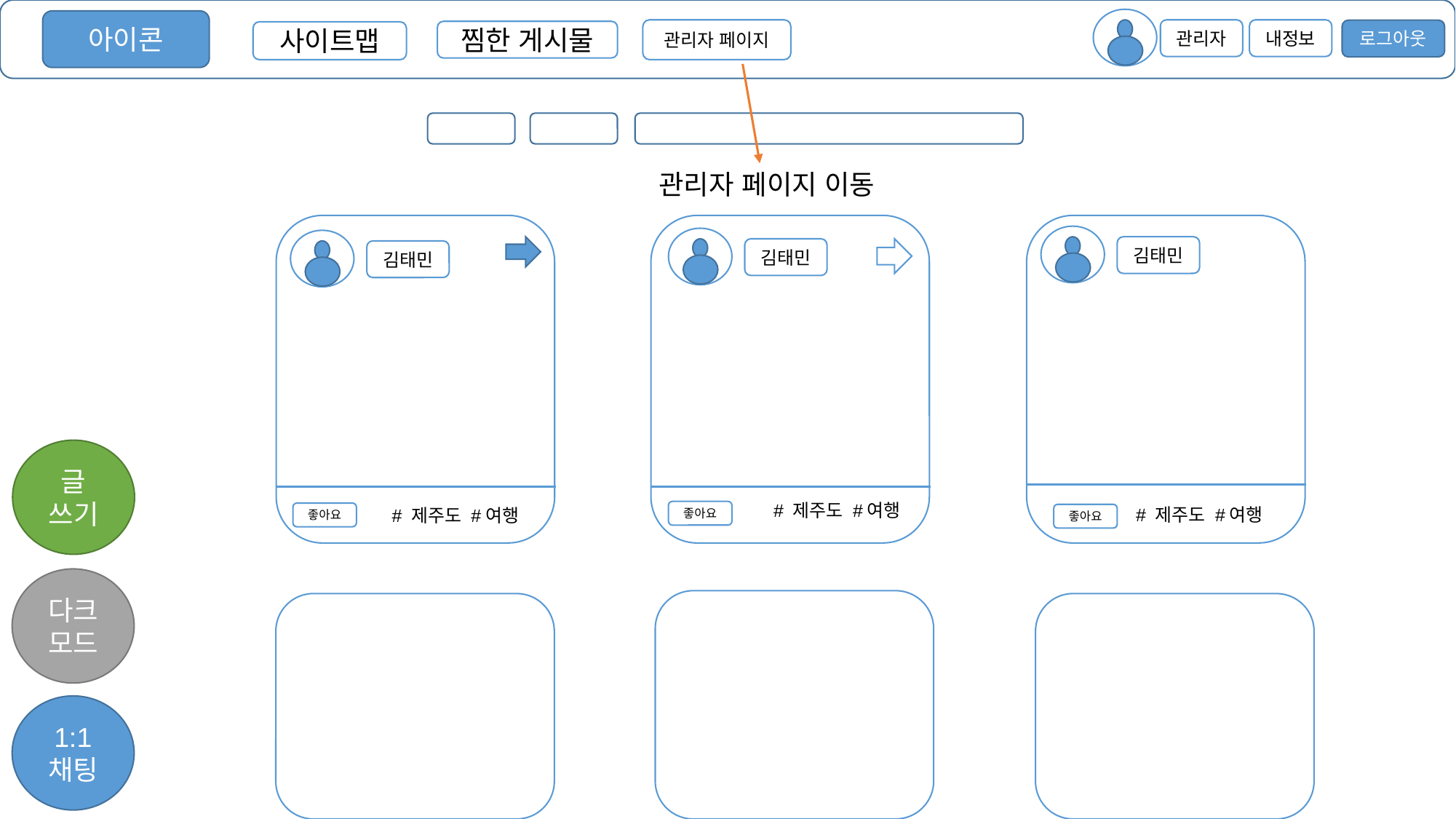

아이콘
관리자
내정보

관리자 페이지
로그아웃
찜한 게시물
사이트맵

관리자 페이지 이동

김태민

김태민

김태민

글
쓰기
# 제주도 #여행
# 제주도 #여행
# 제주도 #여행
좋아요
좋아요
좋아요
다크모드

1:1 채팅